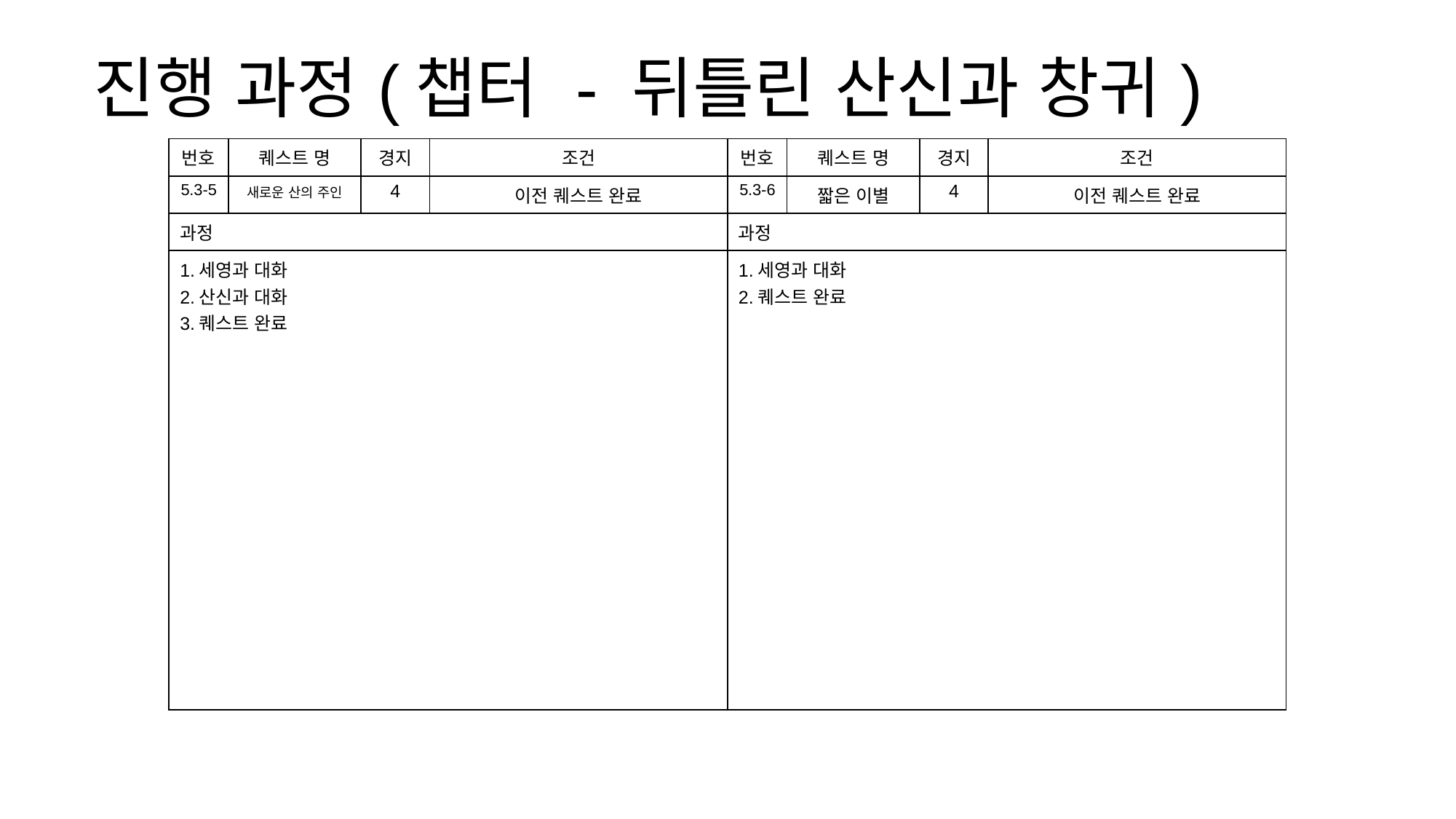

진행 과정(챕터 - 뒤틀린 산신과 창귀)
| 번호 | 퀘스트 명 | 경지 | 조건 |
| --- | --- | --- | --- |
| 5.3-5 | 새로운 산의 주인 | 4 | 이전 퀘스트 완료 |
| 과정 |  |  |  |
| 1.세영과 대화 2.산신과 대화 3.퀘스트 완료 |  |  |  |
| 번호 | 퀘스트 명 | 경지 | 조건 |
| --- | --- | --- | --- |
| 5.3-6 | 짧은 이별 | 4 | 이전 퀘스트 완료 |
| 과정 |  |  |  |
| 1.세영과 대화 2.퀘스트 완료 |  |  |  |